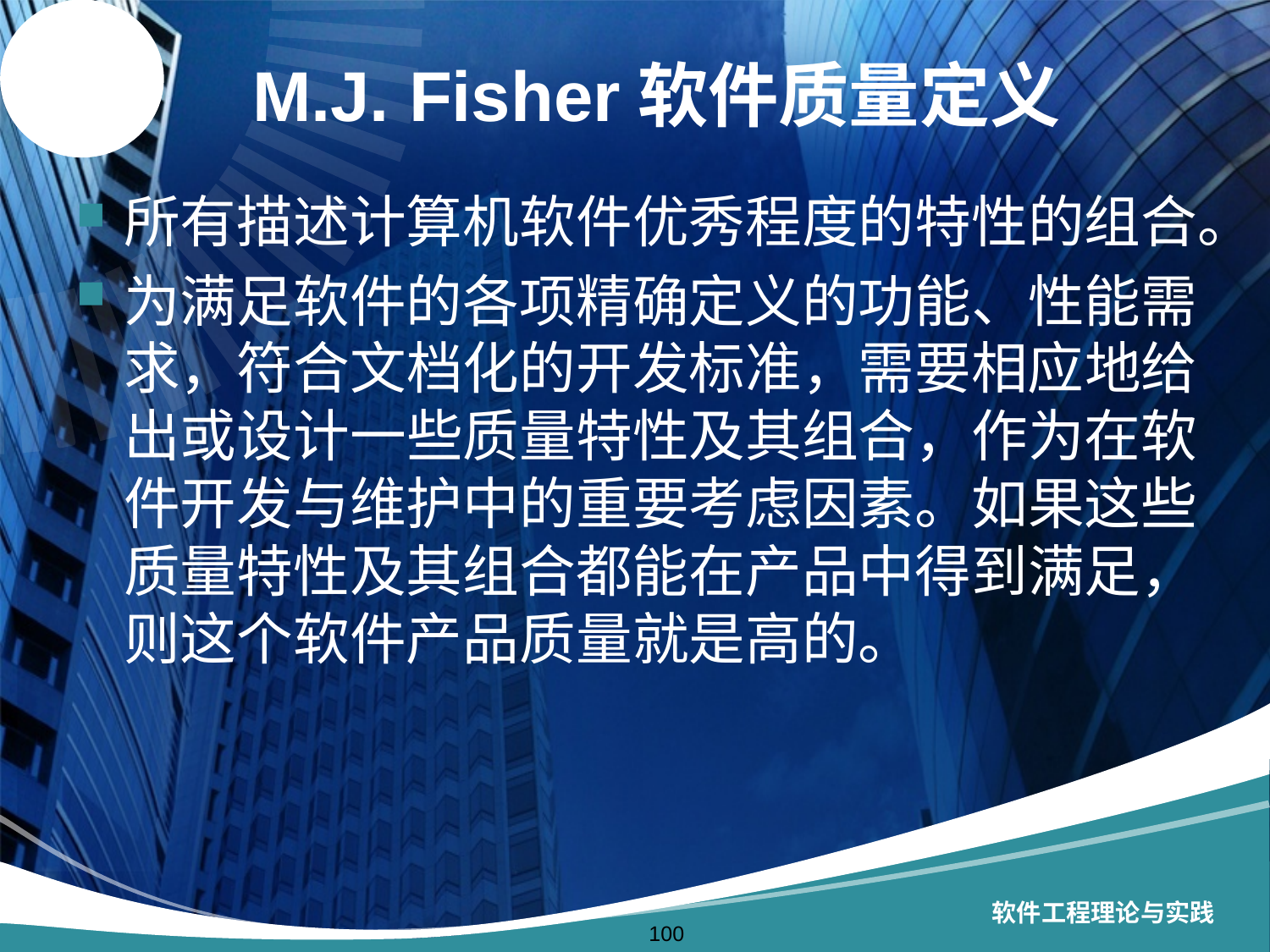

# M.J. Fisher软件质量定义
所有描述计算机软件优秀程度的特性的组合。
为满足软件的各项精确定义的功能、性能需求，符合文档化的开发标准，需要相应地给出或设计一些质量特性及其组合，作为在软件开发与维护中的重要考虑因素。如果这些质量特性及其组合都能在产品中得到满足，则这个软件产品质量就是高的。
软件工程理论与实践
100